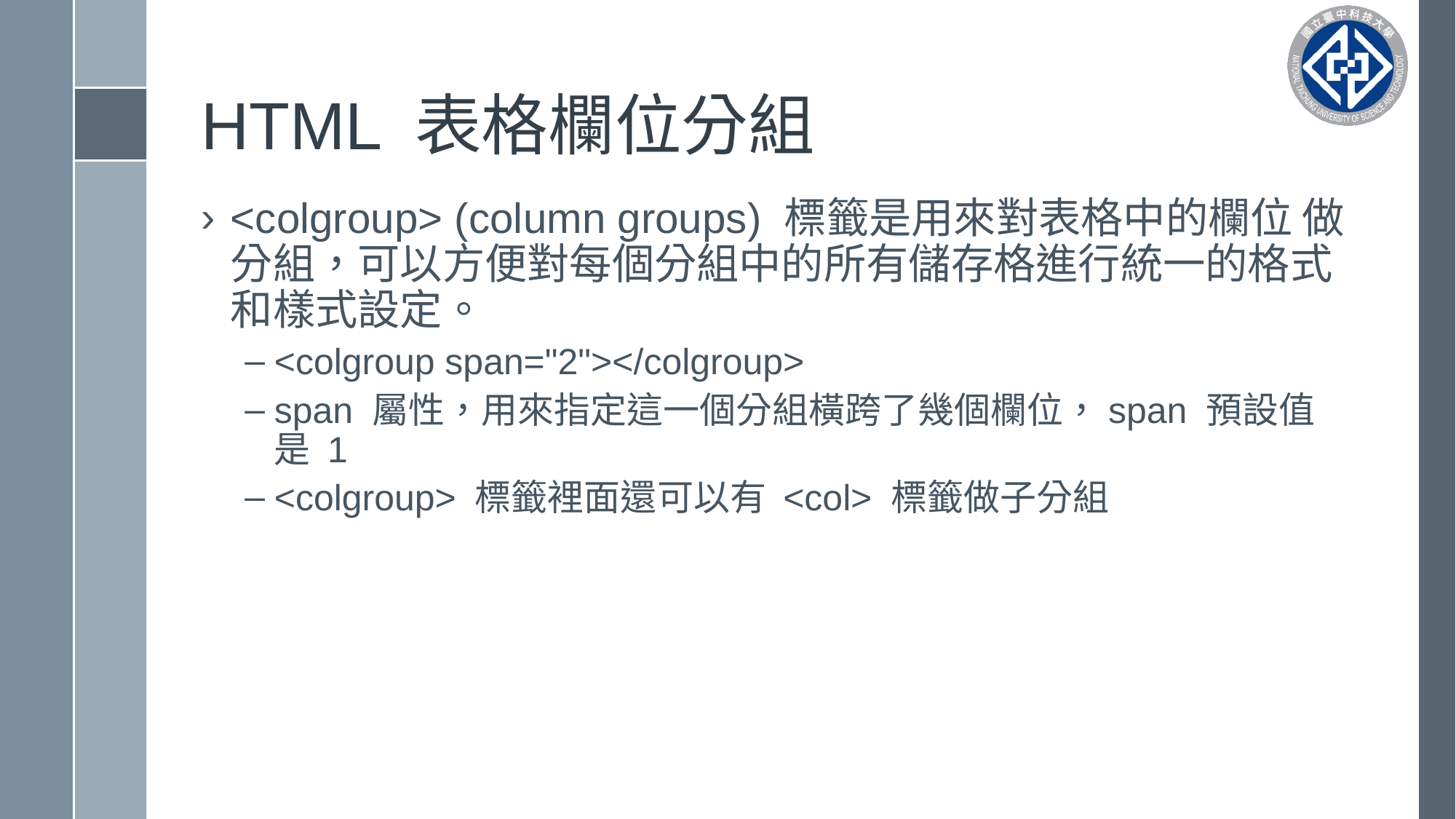

# HTML 表格欄位分組
<colgroup> (column groups) 標籤是用來對表格中的欄位 做分組，可以方便對每個分組中的所有儲存格進行統一的格式和樣式設定。
<colgroup span="2"></colgroup>
span 屬性，用來指定這一個分組橫跨了幾個欄位，span 預設值是 1
<colgroup> 標籤裡面還可以有 <col> 標籤做子分組